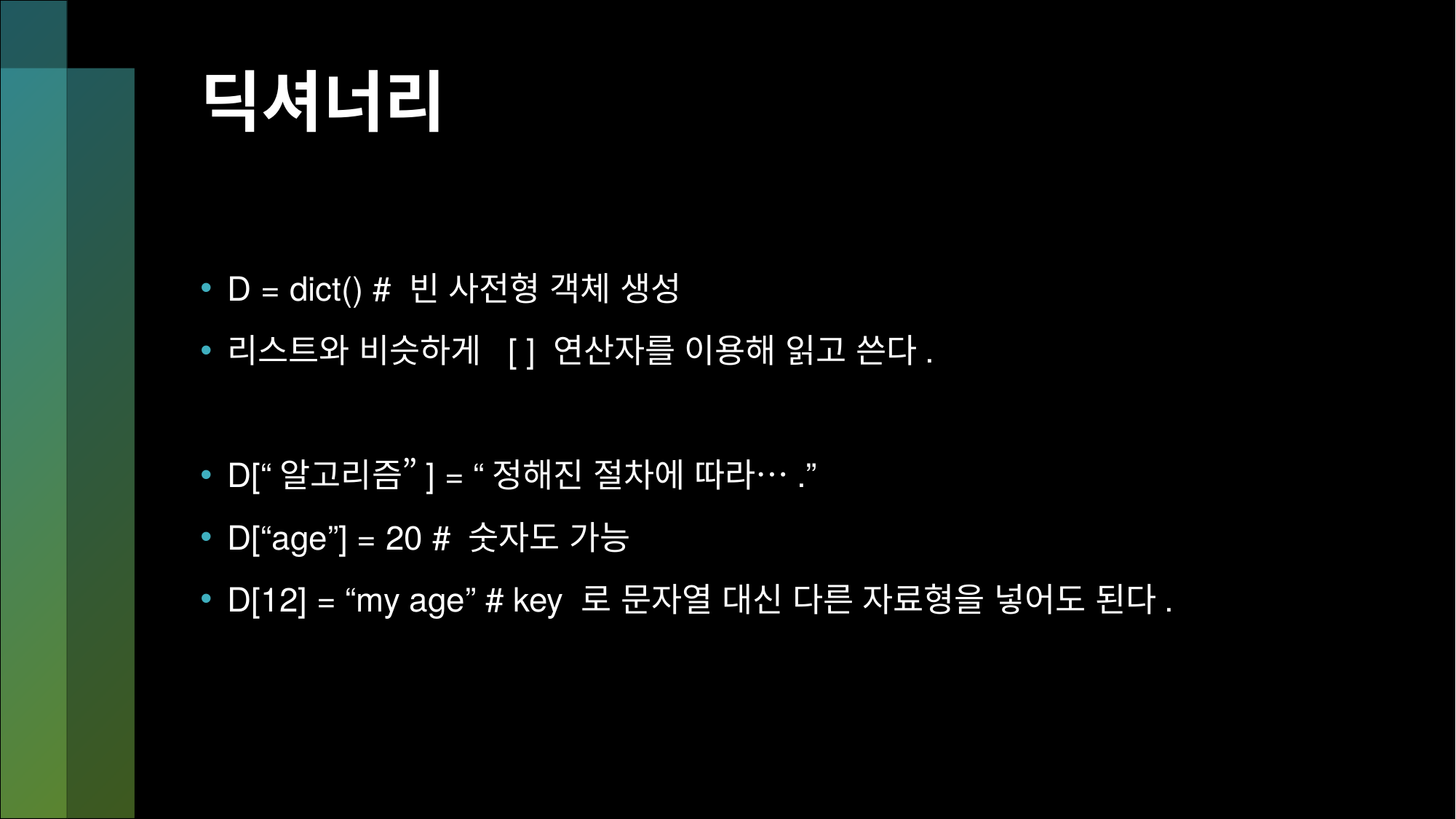

# 딕셔너리
D = dict() # 빈 사전형 객체 생성
리스트와 비슷하게  [ ] 연산자를 이용해 읽고 쓴다.

D[“알고리즘”] = “정해진 절차에 따라….”
D[“age”] = 20 # 숫자도 가능
D[12] = “my age” # key 로 문자열 대신 다른 자료형을 넣어도 된다.